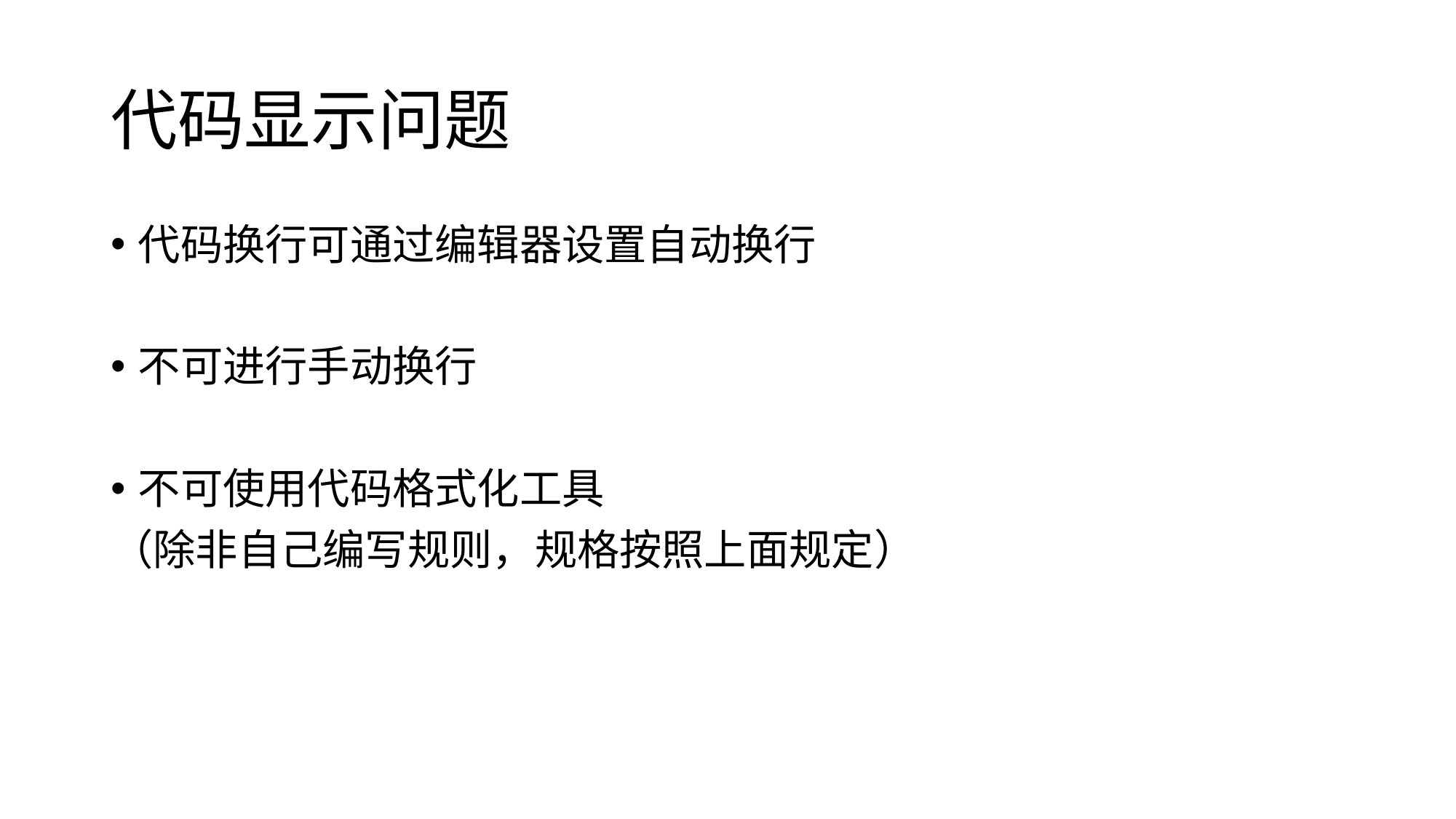

# 代码显示问题
代码换行可通过编辑器设置自动换行

不可进行手动换行

不可使用代码格式化工具
（除非自己编写规则，规格按照上面规定）